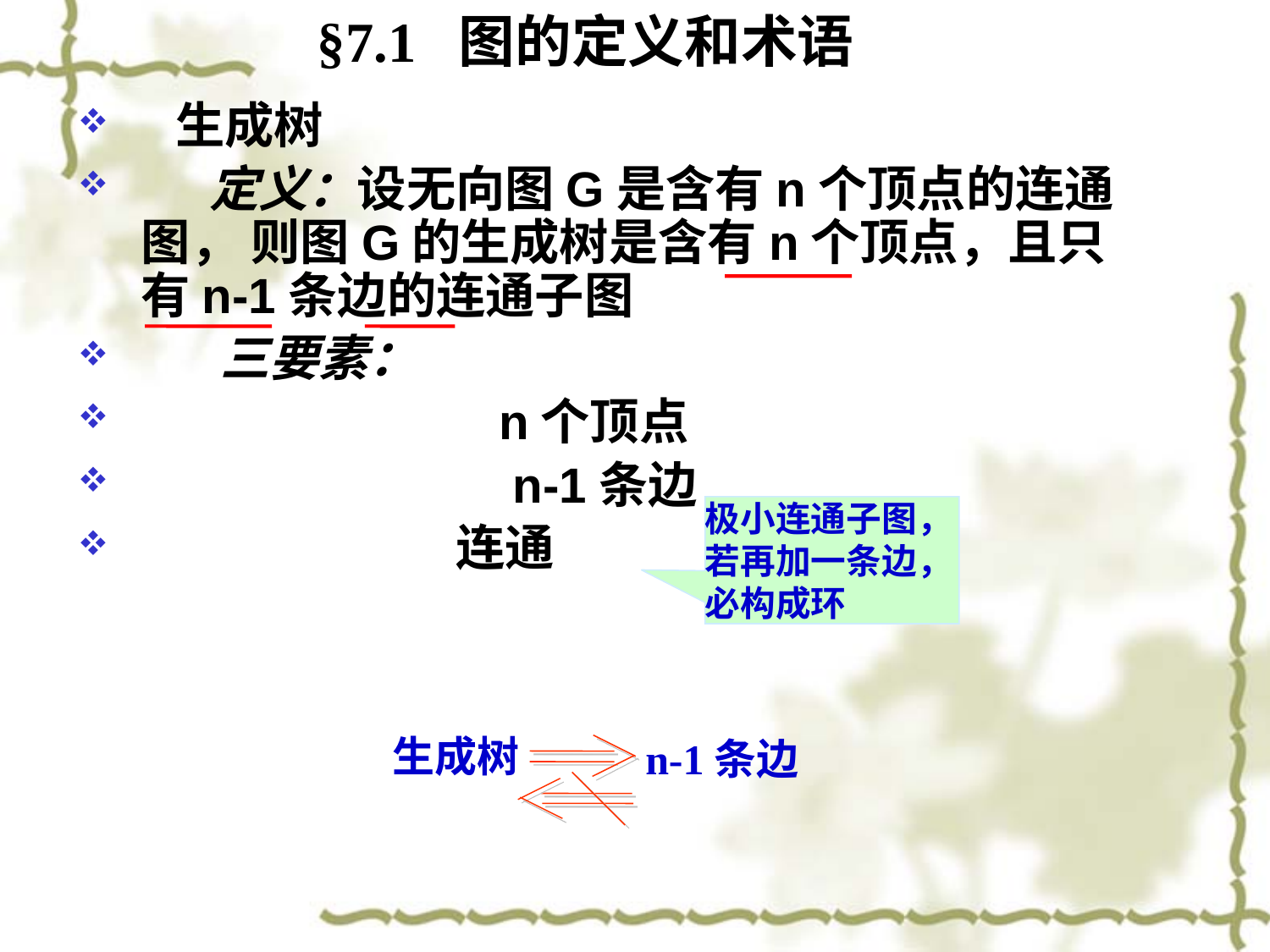

§7.1  图的定义和术语
  生成树
     定义：设无向图G是含有n个顶点的连通图， 则图G的生成树是含有n个顶点，且只有n-1条边的连通子图
      三要素：
                          n个顶点
                           n-1条边
                           连通

极小连通子图，若再加一条边，必构成环
生成树
n-1条边